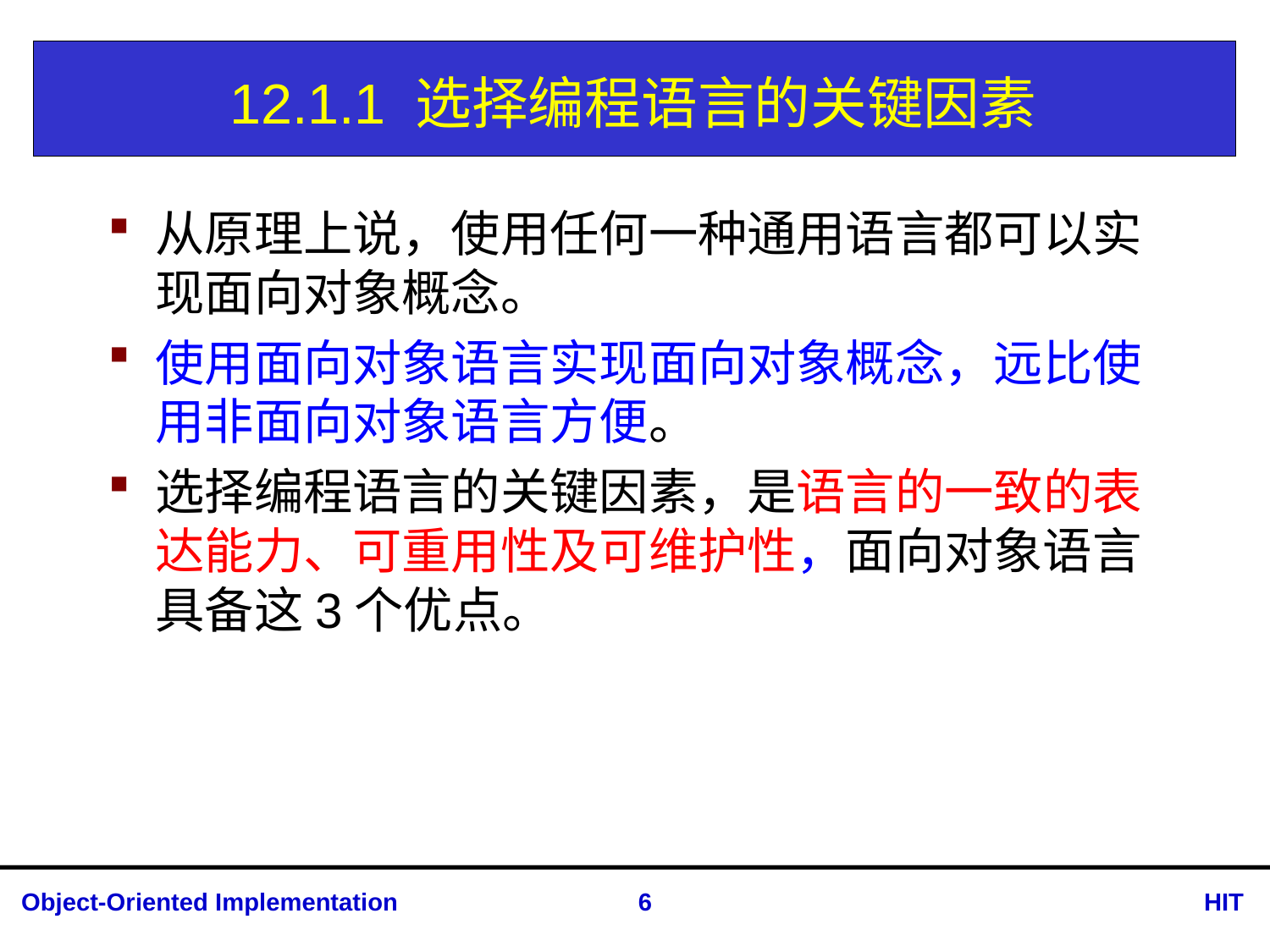

# 12.1.1 选择编程语言的关键因素
从原理上说，使用任何一种通用语言都可以实现面向对象概念。
使用面向对象语言实现面向对象概念，远比使用非面向对象语言方便。
选择编程语言的关键因素，是语言的一致的表达能力、可重用性及可维护性，面向对象语言具备这3个优点。